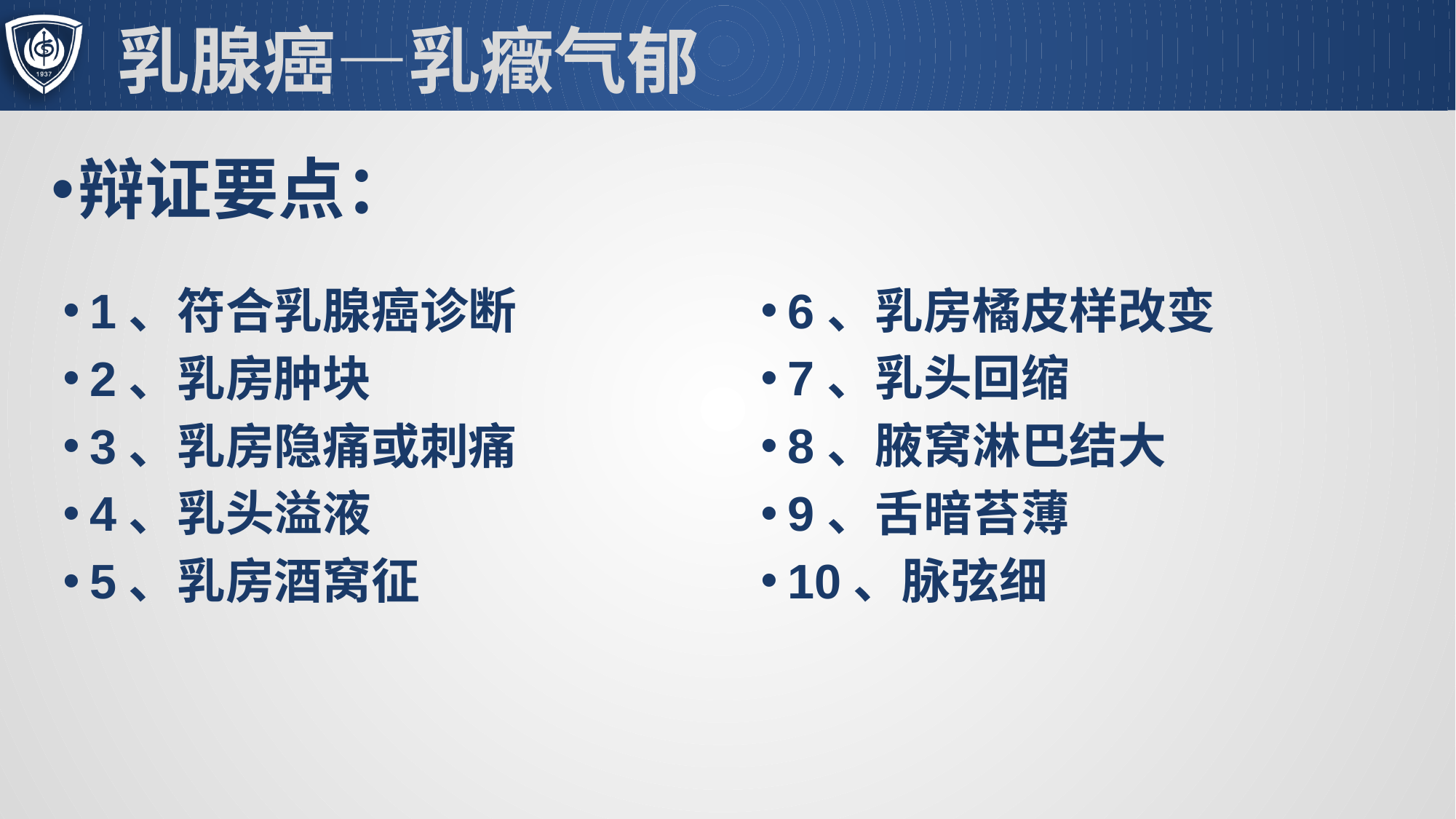

# 乳腺癌—乳癥气郁
辩证要点：

6、乳房橘皮样改变
7、乳头回缩
8、腋窝淋巴结大
9、舌暗苔薄
10、脉弦细
1、符合乳腺癌诊断
2、乳房肿块
3、乳房隐痛或刺痛
4、乳头溢液
5、乳房酒窝征